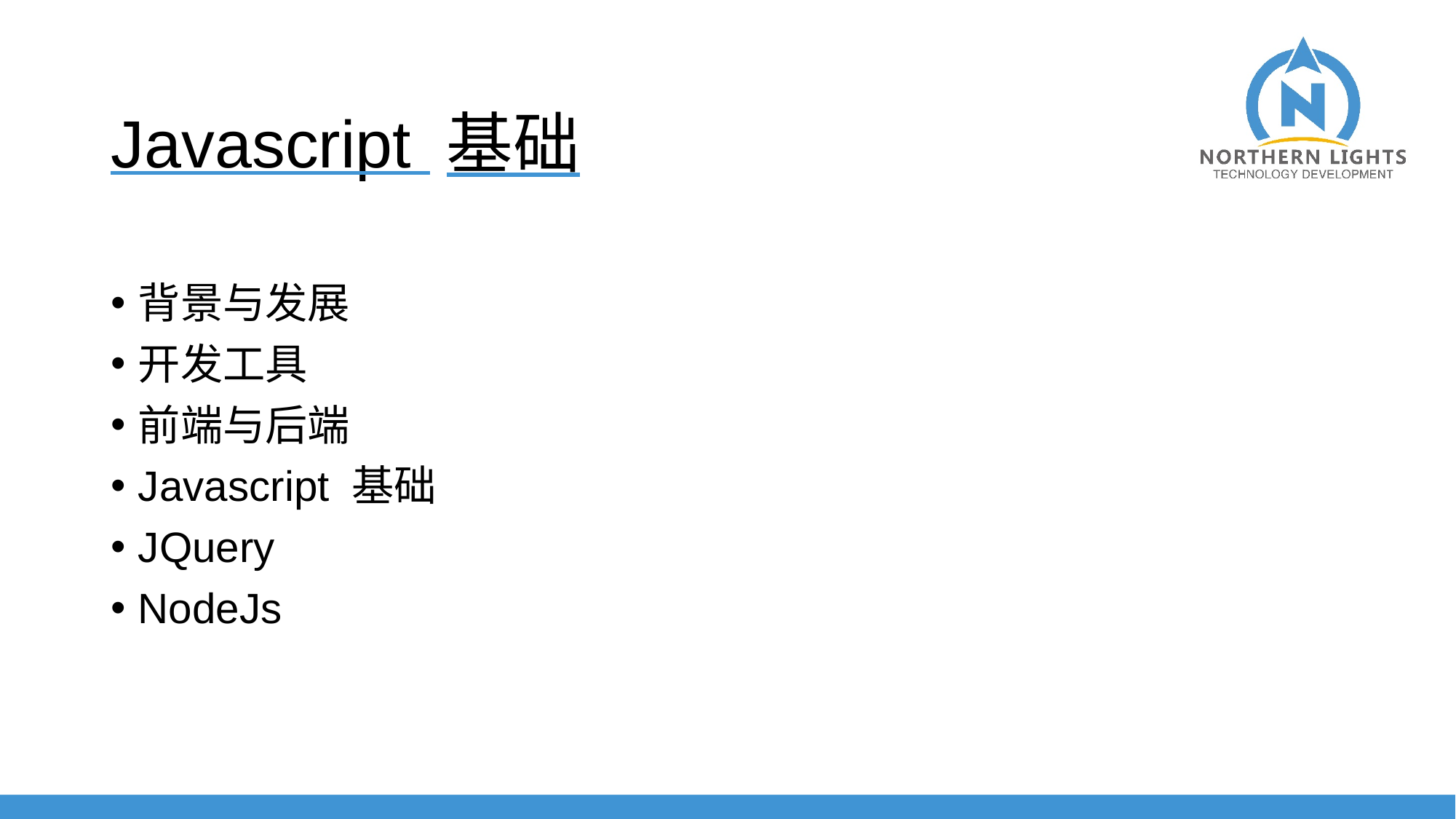

# Javascript 基础
背景与发展
开发工具
前端与后端
Javascript 基础
JQuery
NodeJs